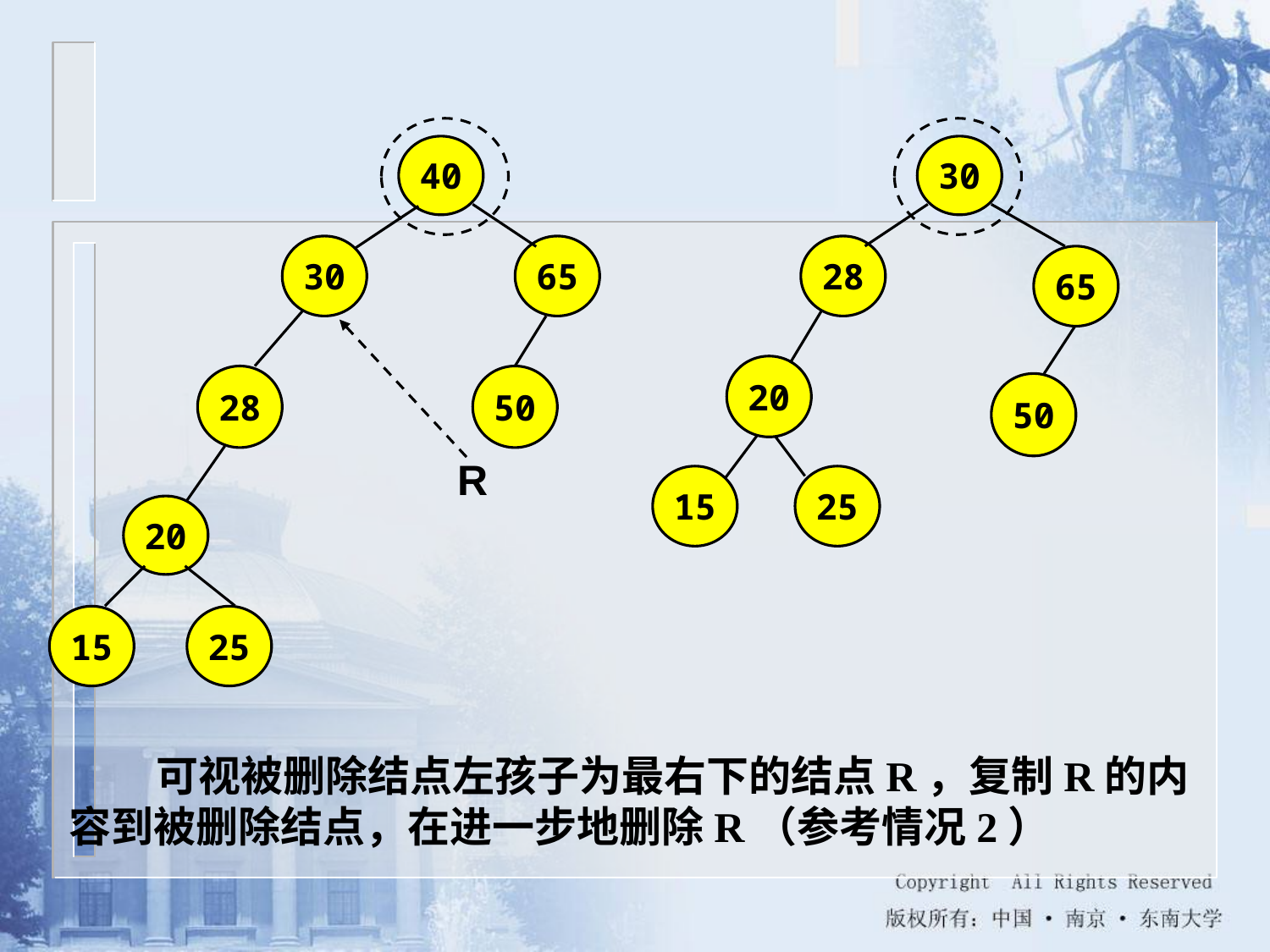

40
30

30
65
28
65

20
28
50
50

15
25
20

15
25

R
可视被删除结点左孩子为最右下的结点R，复制R的内容到被删除结点，在进一步地删除R（参考情况2）